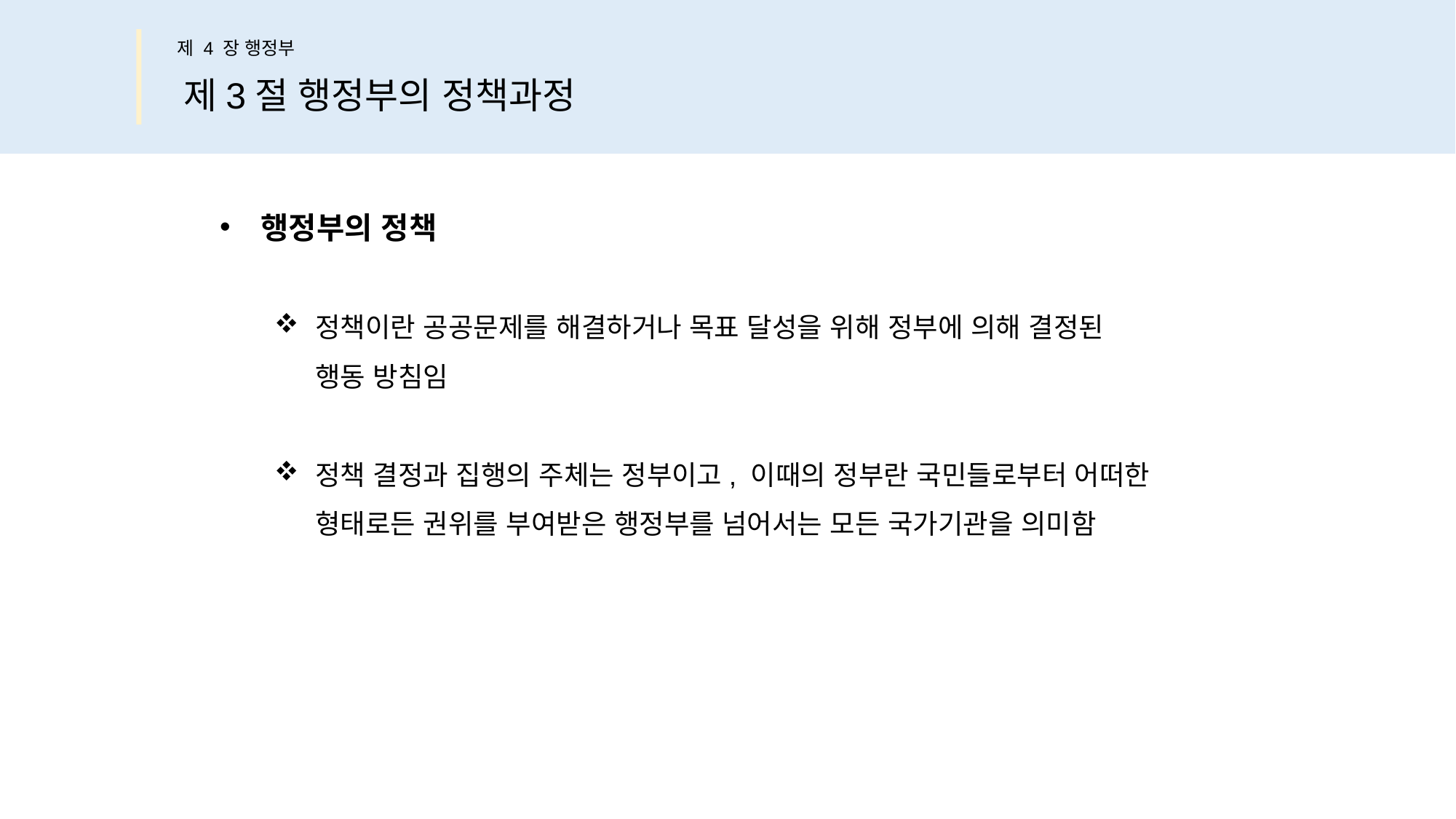

제 4 장 행정부
제3절 행정부의 정책과정
행정부의 정책

정책이란 공공문제를 해결하거나 목표 달성을 위해 정부에 의해 결정된
행동 방침임

정책 결정과 집행의 주체는 정부이고, 이때의 정부란 국민들로부터 어떠한
형태로든 권위를 부여받은 행정부를 넘어서는 모든 국가기관을 의미함